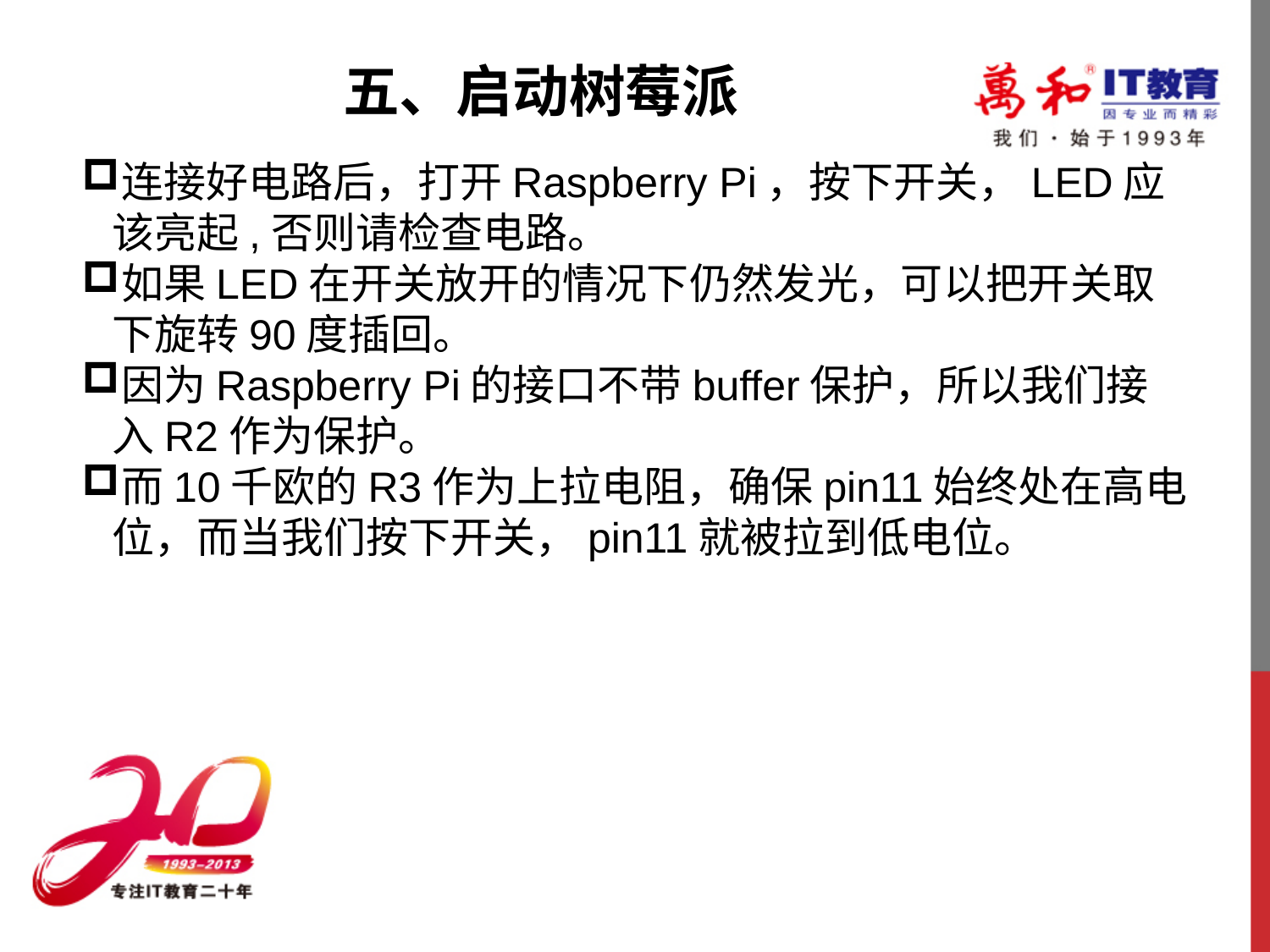

五、启动树莓派
连接好电路后，打开Raspberry Pi，按下开关，LED应该亮起,否则请检查电路。
如果LED在开关放开的情况下仍然发光，可以把开关取下旋转90度插回。
因为Raspberry Pi的接口不带buffer保护，所以我们接入R2作为保护。
而10千欧的R3作为上拉电阻，确保pin11始终处在高电位，而当我们按下开关，pin11就被拉到低电位。